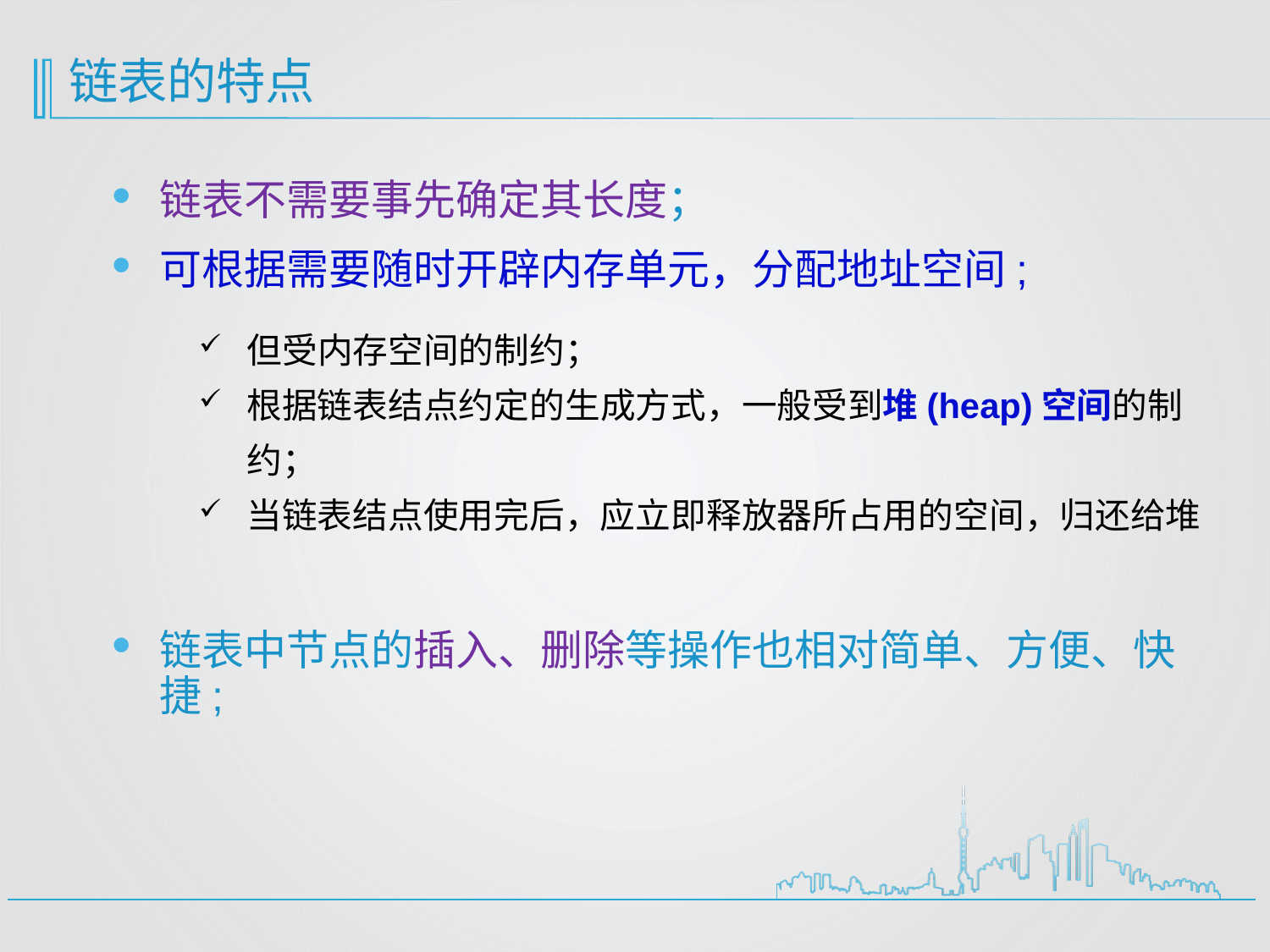

# 链表的特点
链表不需要事先确定其长度；
可根据需要随时开辟内存单元，分配地址空间;
但受内存空间的制约；
根据链表结点约定的生成方式，一般受到堆(heap)空间的制约；
当链表结点使用完后，应立即释放器所占用的空间，归还给堆

链表中节点的插入、删除等操作也相对简单、方便、快捷;